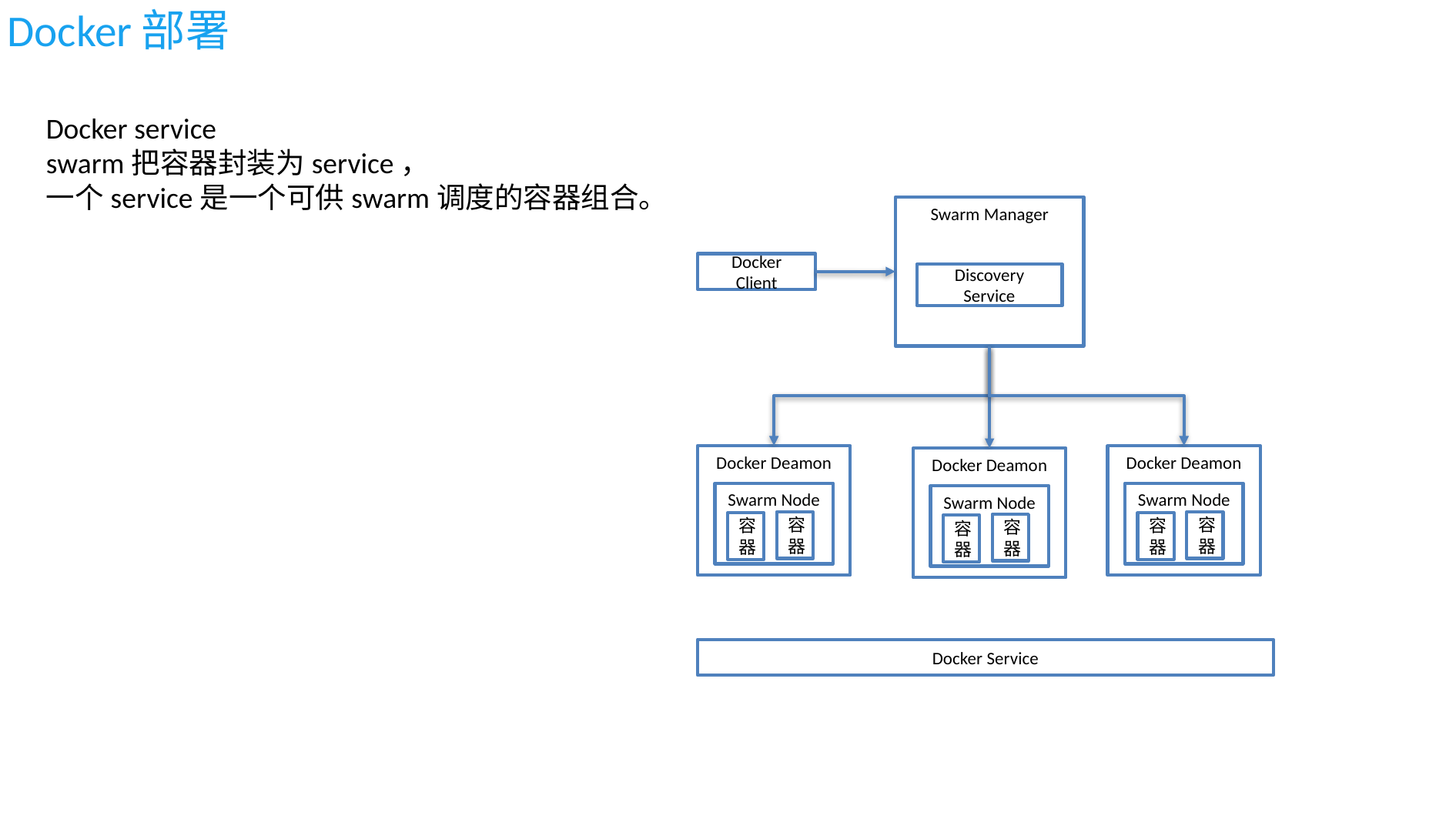

# Docker部署
Docker service
swarm把容器封装为service，
一个service是一个可供swarm调度的容器组合。
Swarm Manager
Discovery Service
Docker Client
Docker Deamon
Swarm Node
容
器
容
器
Docker Deamon
Swarm Node
容
器
容
器
Docker Deamon
Swarm Node
容
器
容
器
Docker Service